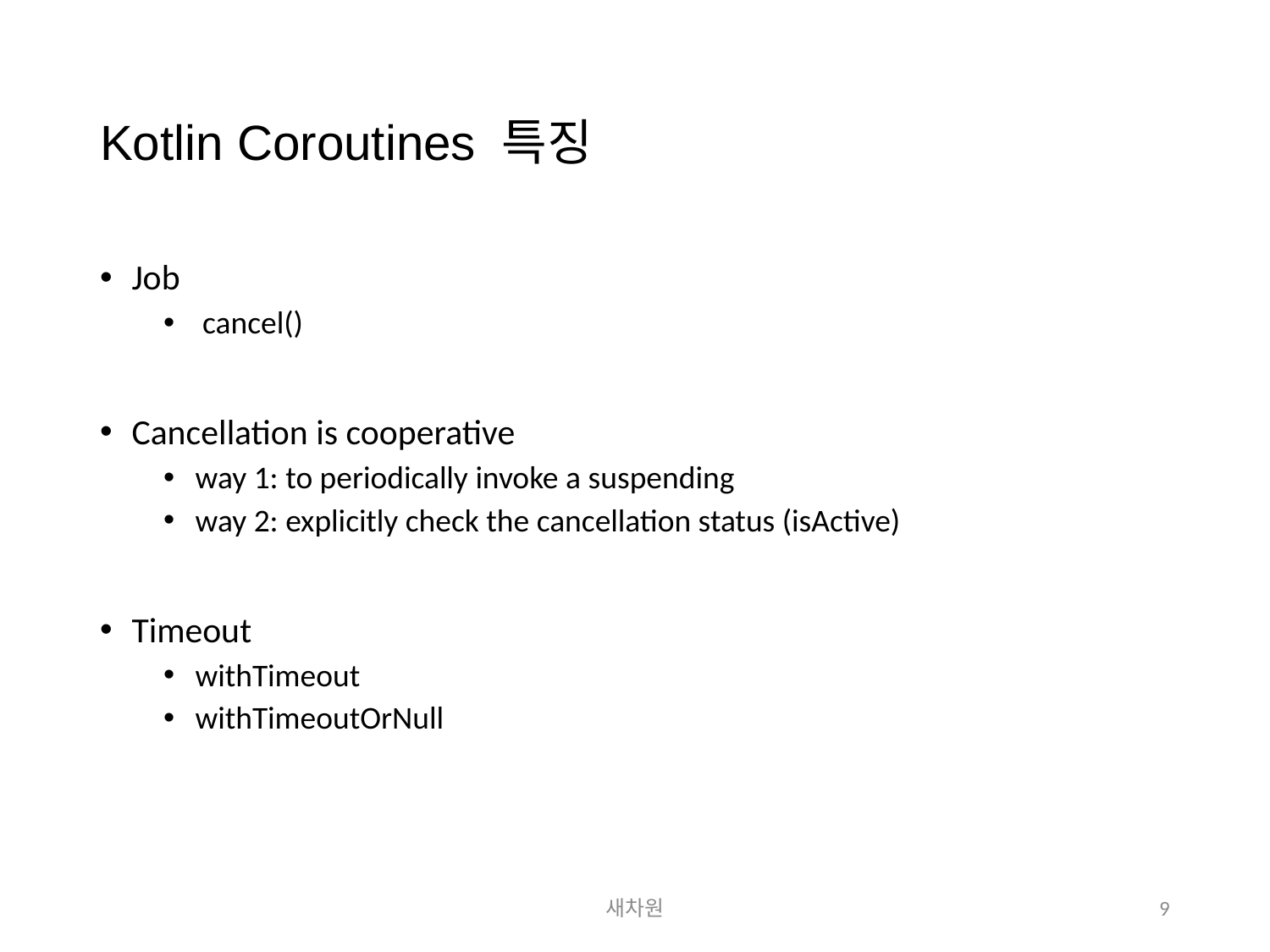

Kotlin Coroutines 특징
Job
 cancel()

Cancellation is cooperative
way 1: to periodically invoke a suspending
way 2: explicitly check the cancellation status (isActive)

Timeout
withTimeout
withTimeoutOrNull
새차원
9